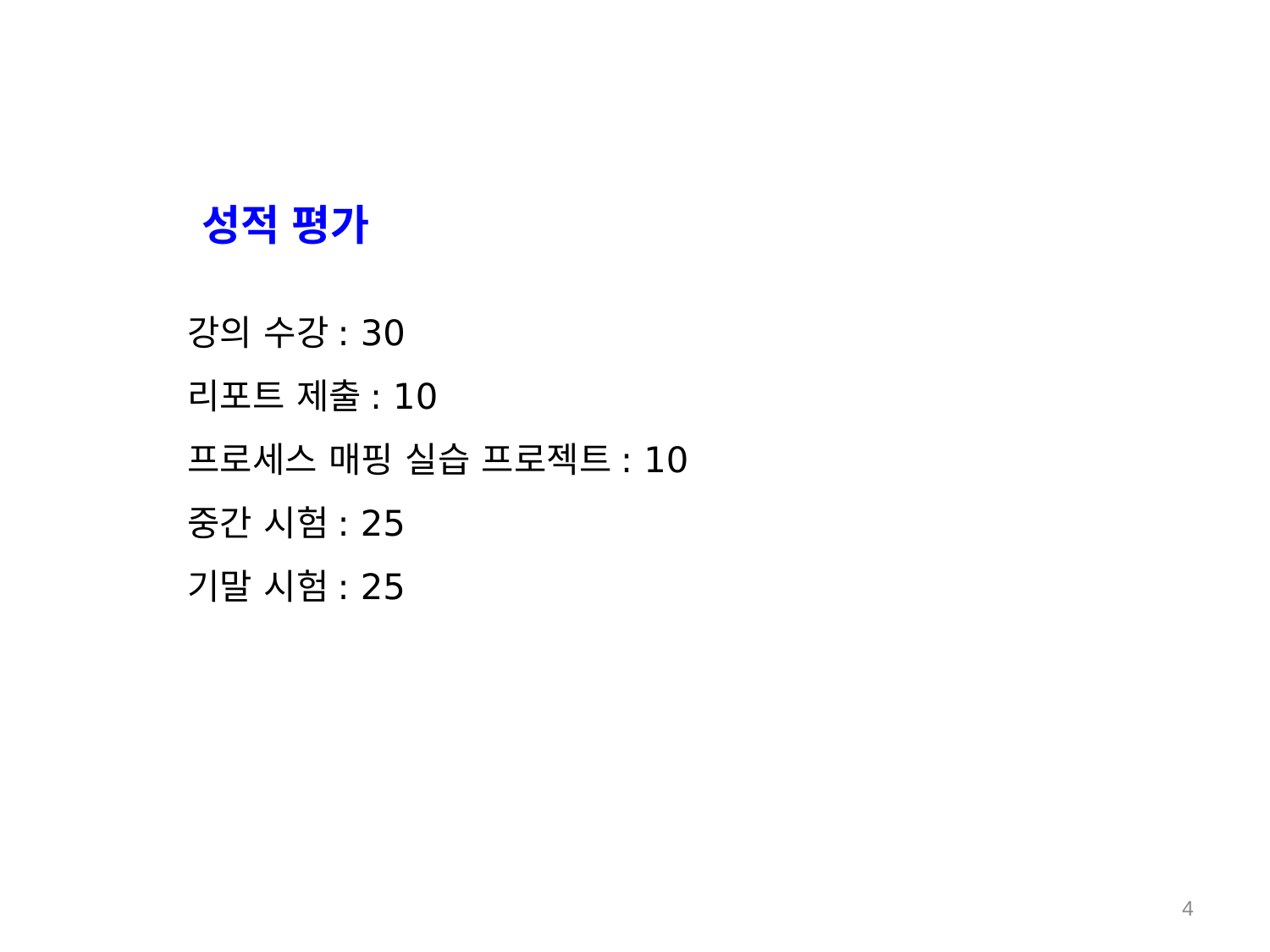

성적 평가
강의 수강: 30
리포트 제출: 10
프로세스 매핑 실습 프로젝트: 10
중간 시험: 25
기말 시험: 25
4